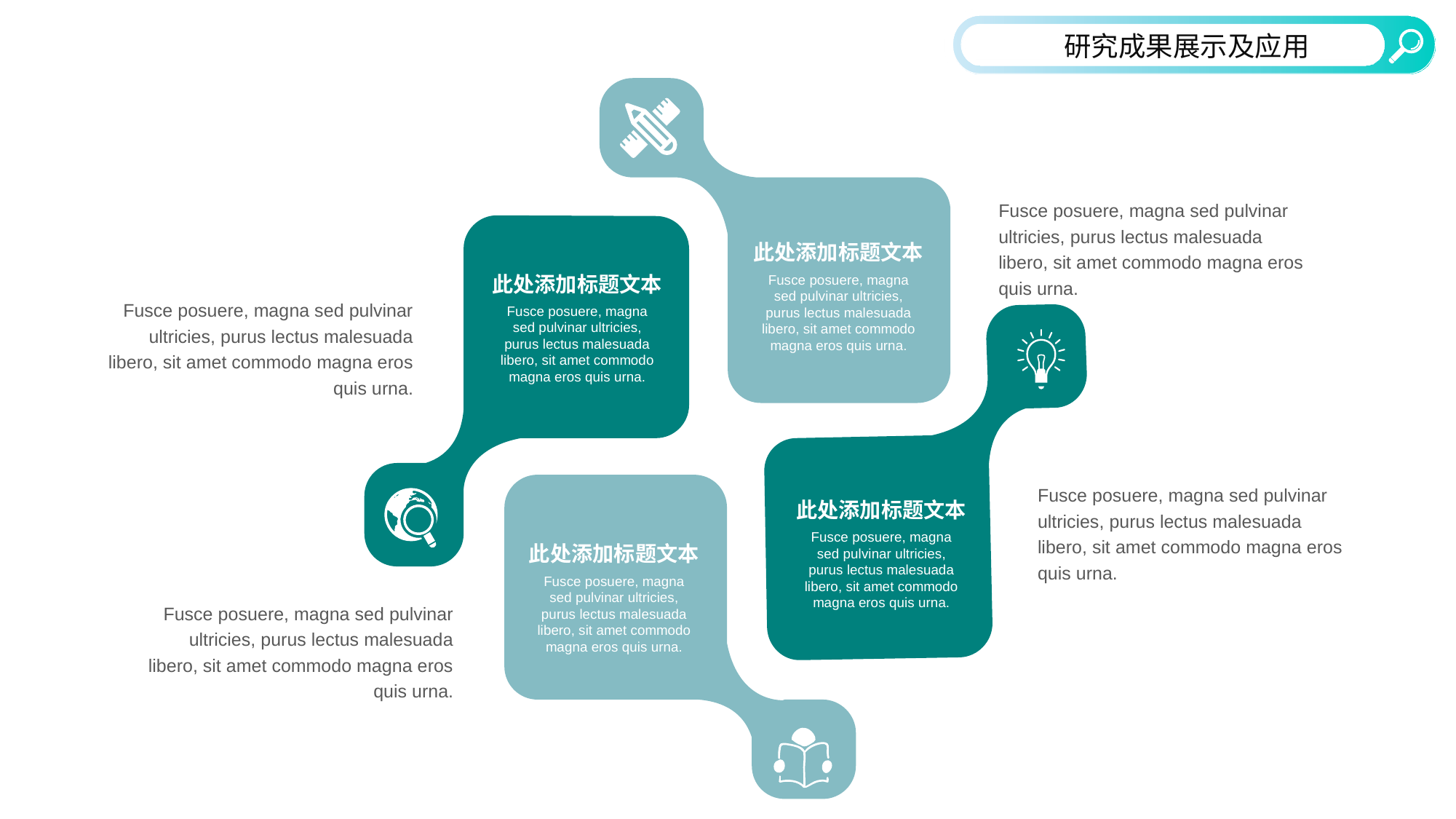

研究成果展示及应用

Fusce posuere, magna sed pulvinar ultricies, purus lectus malesuada libero, sit amet commodo magna eros quis urna.
此处添加标题文本
Fusce posuere, magna sed pulvinar ultricies, purus lectus malesuada libero, sit amet commodo magna eros quis urna.
此处添加标题文本
Fusce posuere, magna sed pulvinar ultricies, purus lectus malesuada libero, sit amet commodo magna eros quis urna.
Fusce posuere, magna sed pulvinar ultricies, purus lectus malesuada libero, sit amet commodo magna eros quis urna.

Fusce posuere, magna sed pulvinar ultricies, purus lectus malesuada libero, sit amet commodo magna eros quis urna.

此处添加标题文本
Fusce posuere, magna sed pulvinar ultricies, purus lectus malesuada libero, sit amet commodo magna eros quis urna.
此处添加标题文本
Fusce posuere, magna sed pulvinar ultricies, purus lectus malesuada libero, sit amet commodo magna eros quis urna.
Fusce posuere, magna sed pulvinar ultricies, purus lectus malesuada libero, sit amet commodo magna eros quis urna.